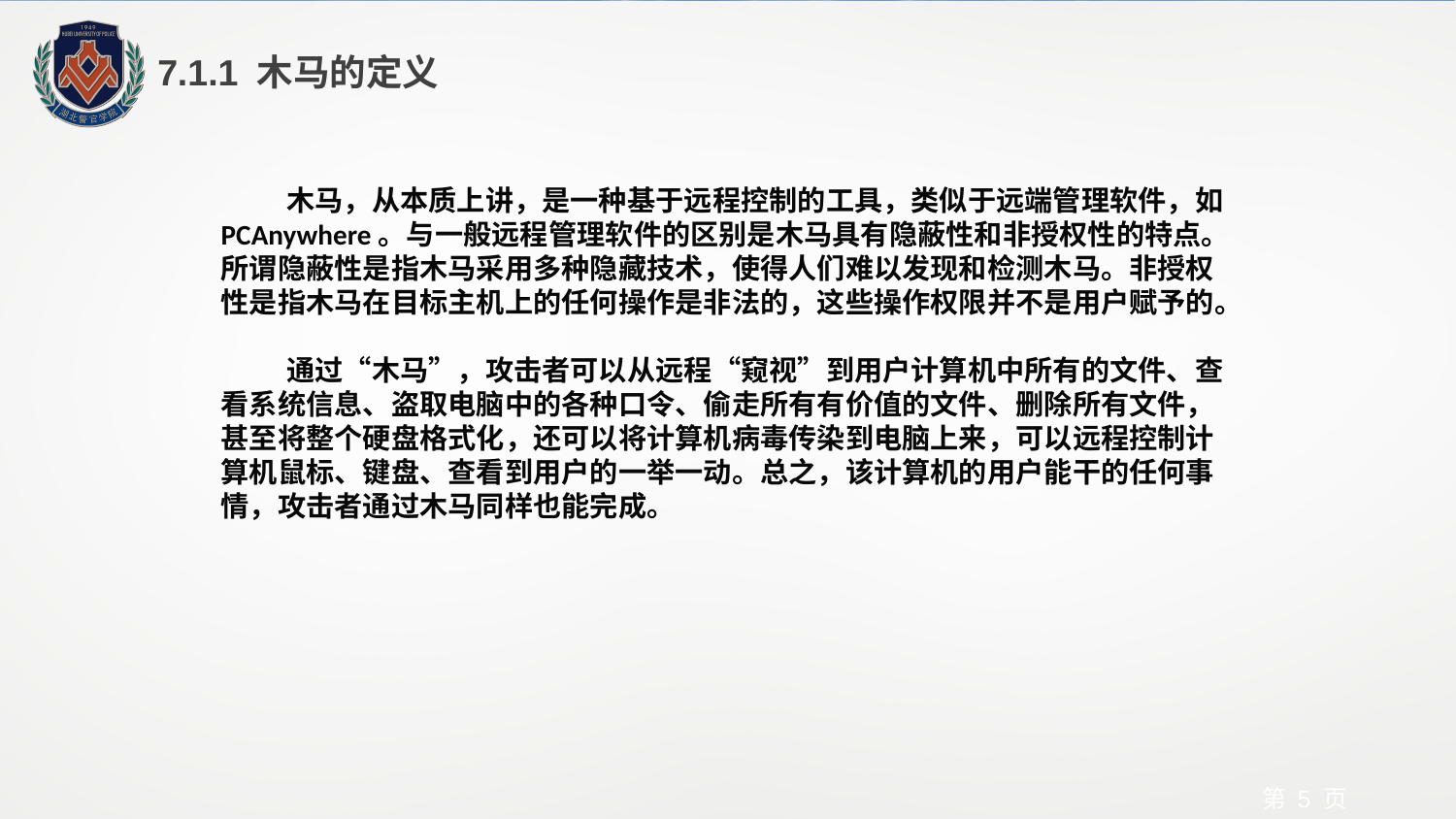

7.1.1 木马的定义
         木马，从本质上讲，是一种基于远程控制的工具，类似于远端管理软件，如PCAnywhere。与一般远程管理软件的区别是木马具有隐蔽性和非授权性的特点。所谓隐蔽性是指木马采用多种隐藏技术，使得人们难以发现和检测木马。非授权性是指木马在目标主机上的任何操作是非法的，这些操作权限并不是用户赋予的。

         通过“木马”，攻击者可以从远程“窥视”到用户计算机中所有的文件、查看系统信息、盗取电脑中的各种口令、偷走所有有价值的文件、删除所有文件，甚至将整个硬盘格式化，还可以将计算机病毒传染到电脑上来，可以远程控制计算机鼠标、键盘、查看到用户的一举一动。总之，该计算机的用户能干的任何事情，攻击者通过木马同样也能完成。